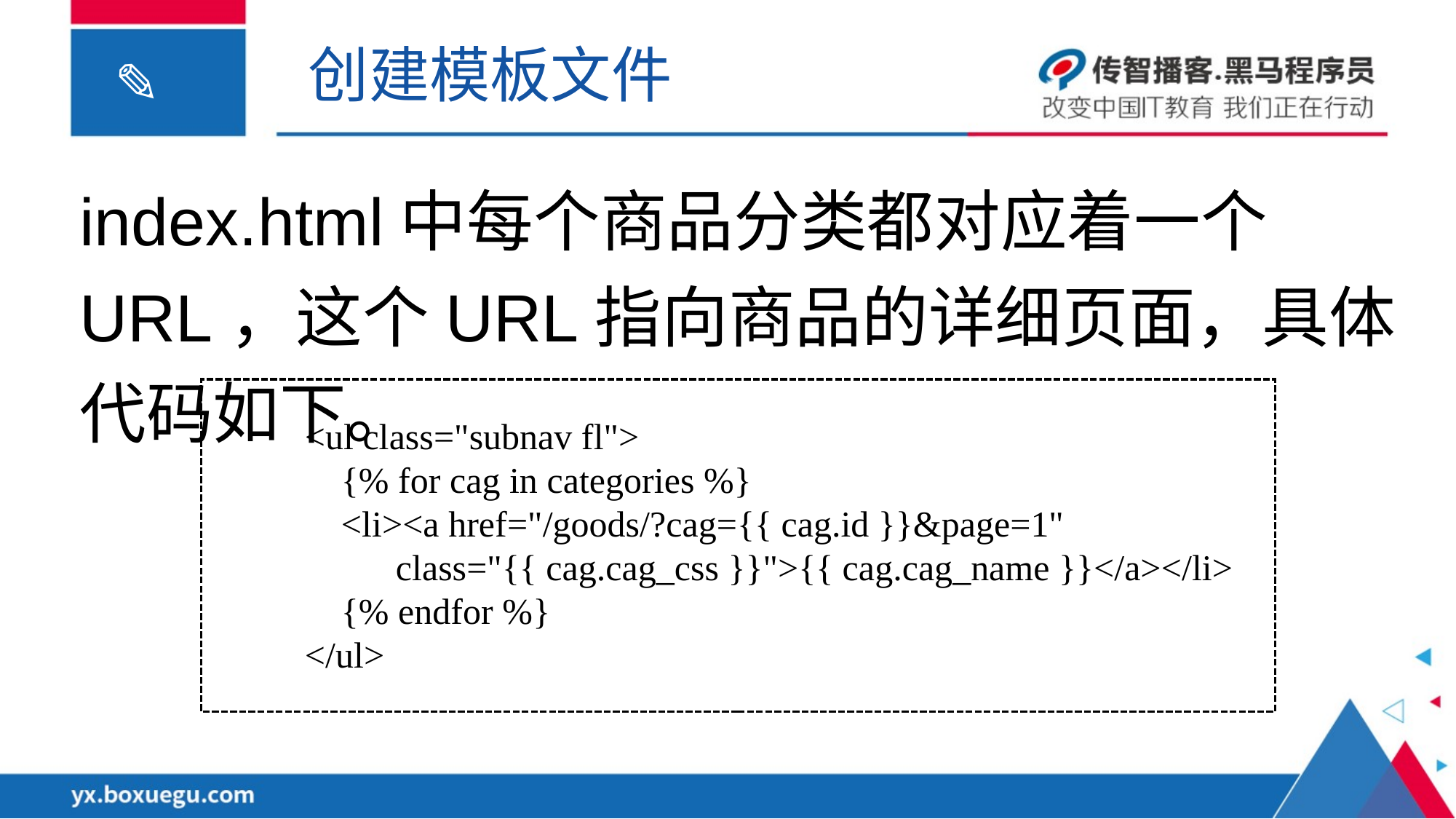

创建模板文件
index.html中每个商品分类都对应着一个URL，这个URL指向商品的详细页面，具体代码如下。

<ul class="subnav fl">
    {% for cag in categories %}
    <li><a href="/goods/?cag={{ cag.id }}&page=1"
          class="{{ cag.cag_css }}">{{ cag.cag_name }}</a></li>
    {% endfor %}
</ul>